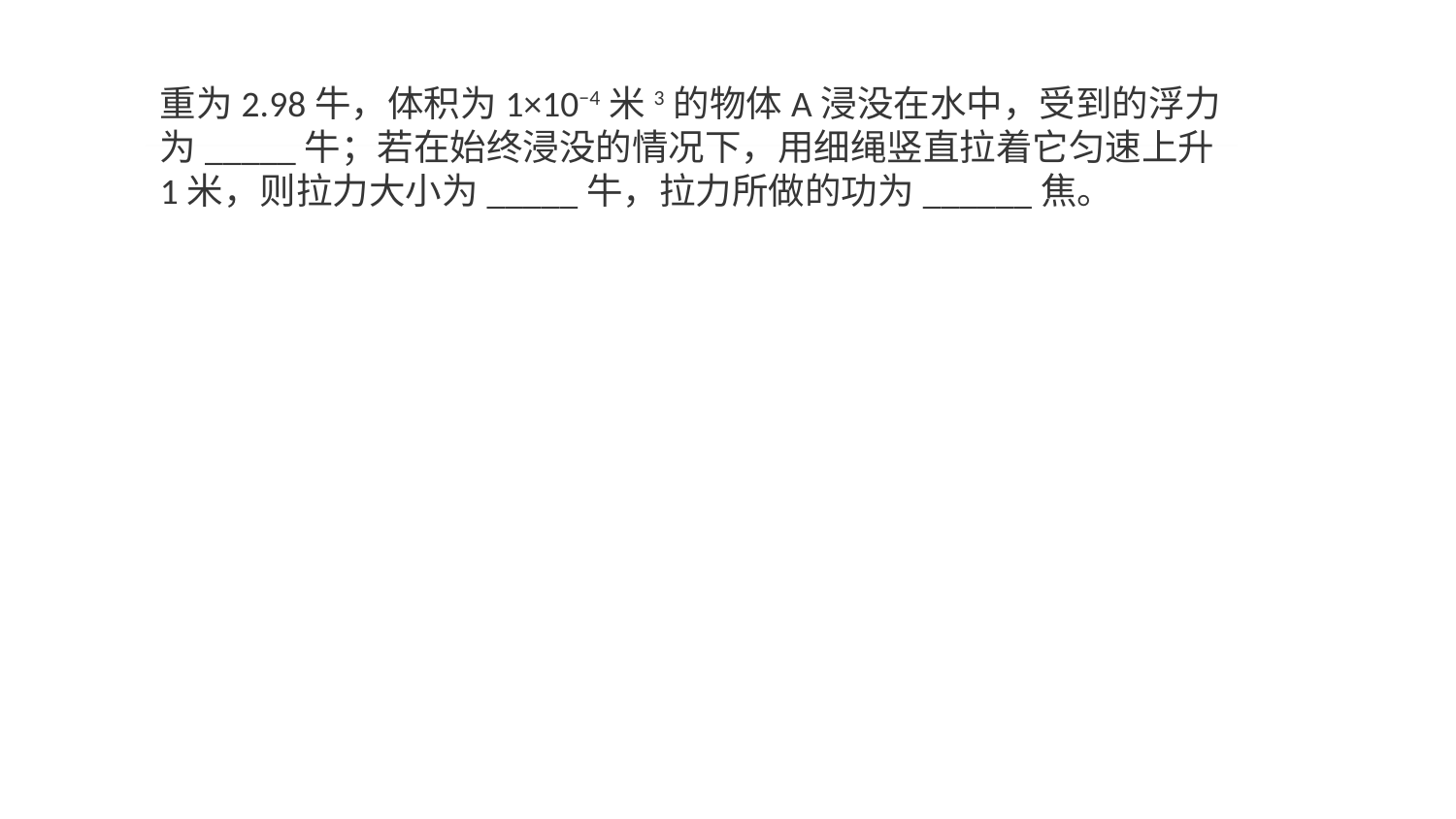

重为2.98牛，体积为1×10−4米3的物体A浸没在水中，受到的浮力为_____牛；若在始终浸没的情况下，用细绳竖直拉着它匀速上升1米，则拉力大小为_____牛，拉力所做的功为______焦。